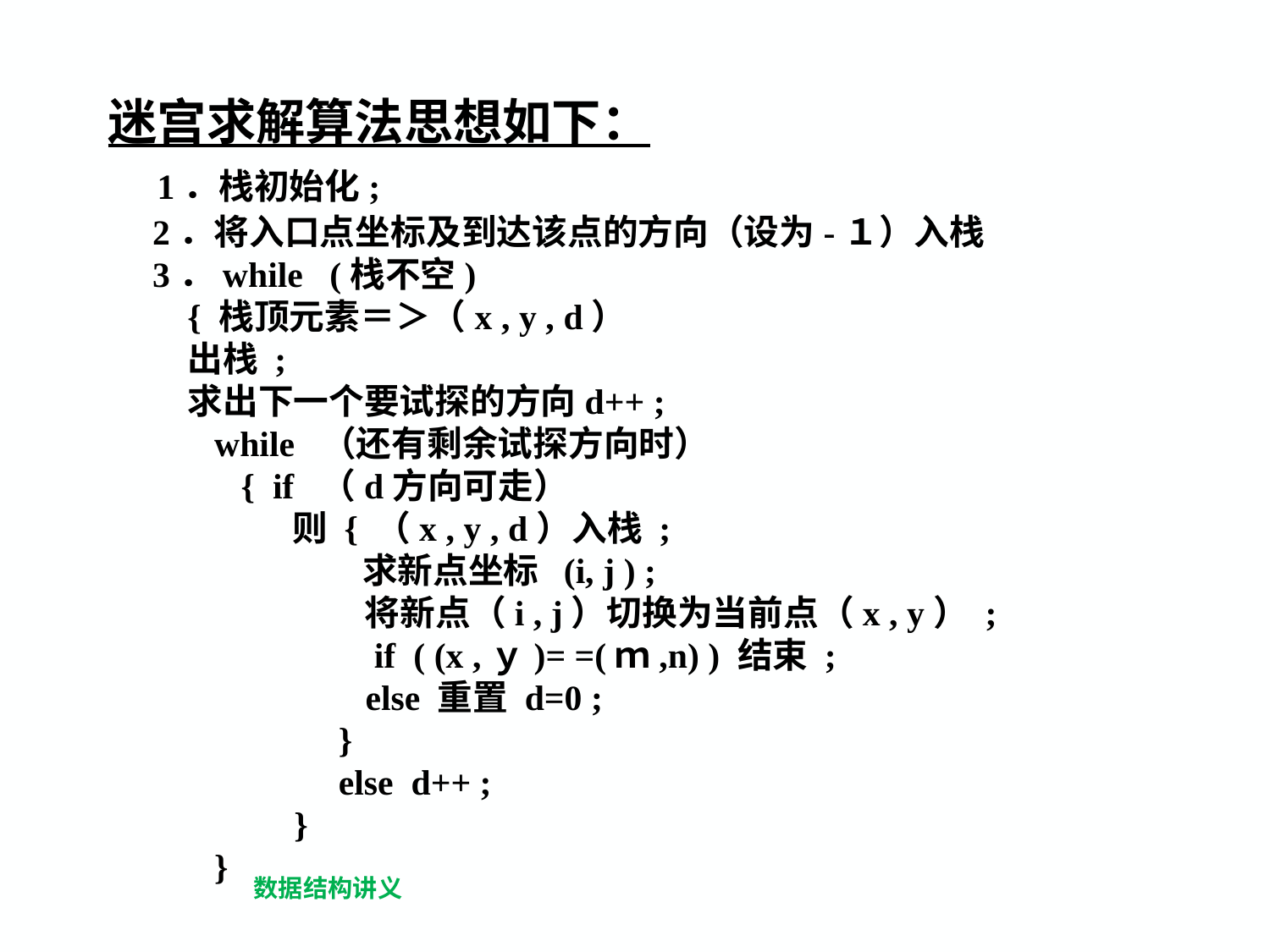

迷宫求解算法思想如下：
    1．栈初始化;
     2．将入口点坐标及到达该点的方向（设为-１）入栈
     3．while   (栈不空)
{ 栈顶元素＝＞（x , y , d）
出栈 ;
求出下一个要试探的方向d++ ;
      while  （还有剩余试探方向时）
         {  if  （d方向可走）
            则 { （x , y , d）入栈 ;
                        求新点坐标  (i, j ) ;
                     将新点（i , j）切换为当前点（x , y） ;
                     if  ( (x ,ｙ)= =(ｍ,n) ) 结束 ;
                       else 重置 d=0 ;
                    }
                    else  d++ ;
               }
      }
数据结构讲义